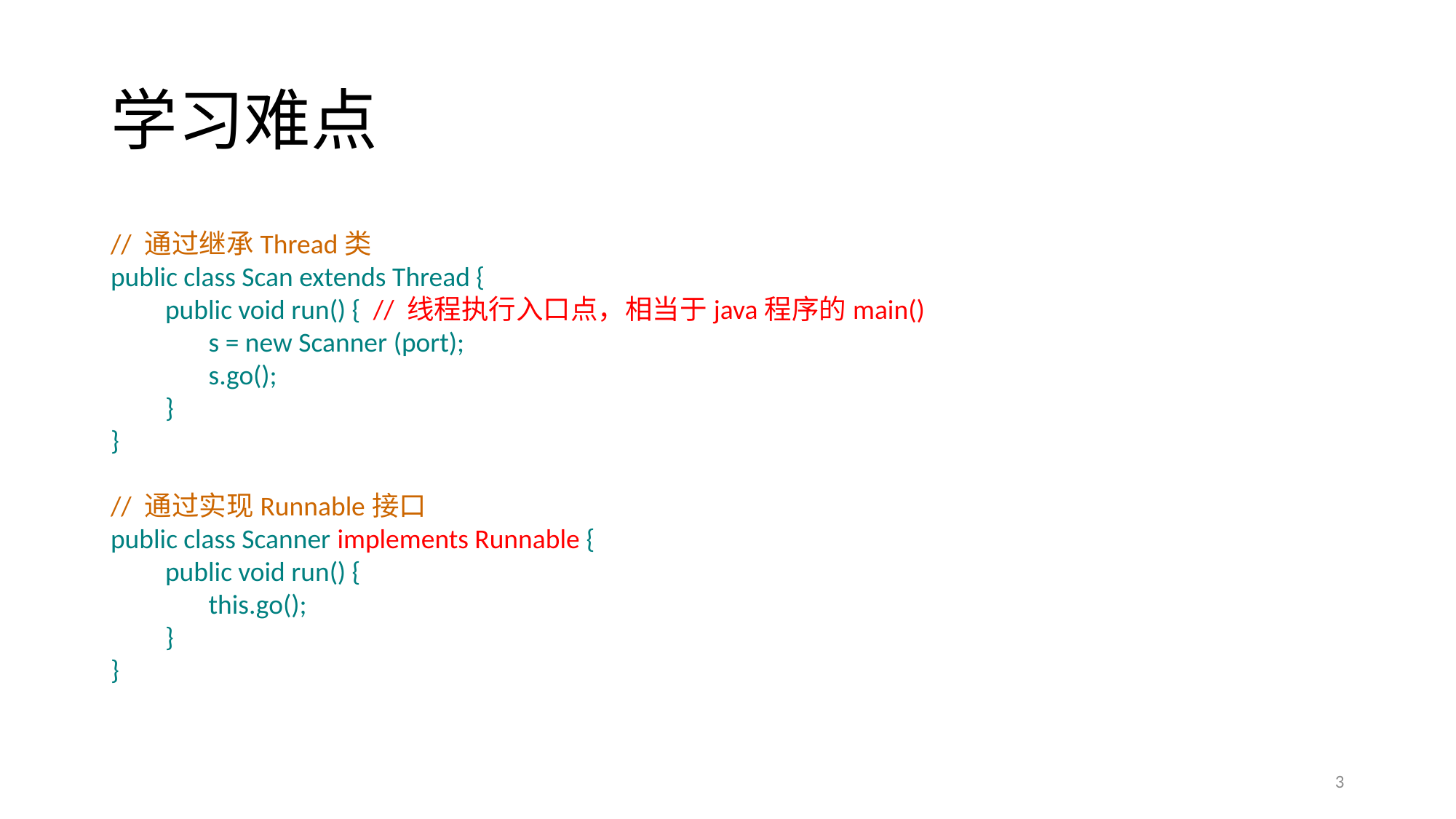

# 学习难点
// 通过继承Thread类
public class Scan extends Thread {
public void run() {  // 线程执行入口点，相当于java程序的main()
       s = new Scanner (port);
       s.go();
}
}

// 通过实现Runnable接口
public class Scanner implements Runnable {
public void run() {
       this.go();
}
}
3